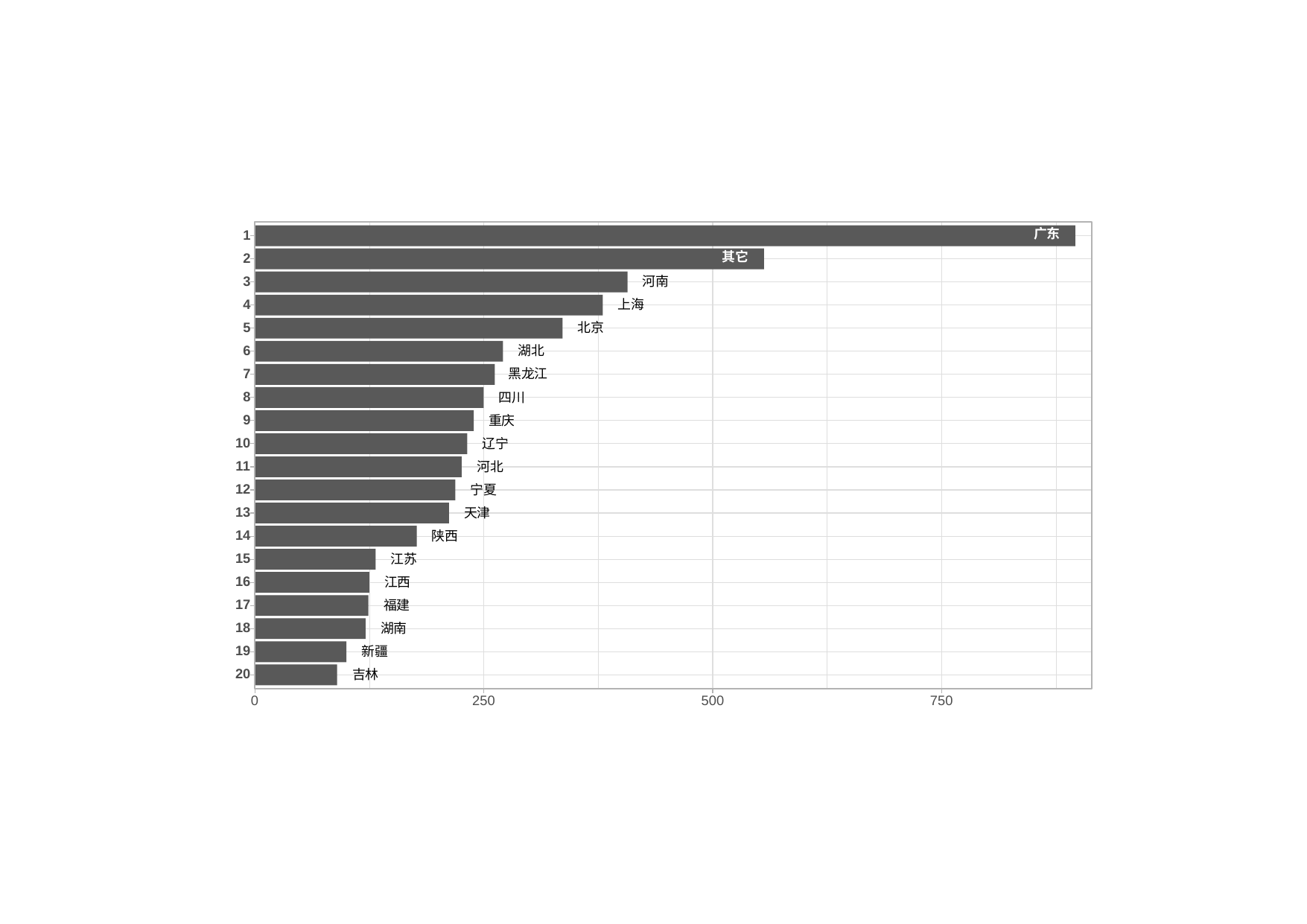

广东
1

其它
2

3
河南

4
上海

5
北京

6
湖北

7
黑龙江

8
四川

9
重庆

10
辽宁

11
河北

12
宁夏

13
天津

14
陕西

15
江苏

16
江西

17
福建

18
湖南

19
新疆

20
吉林

0
250
500
750